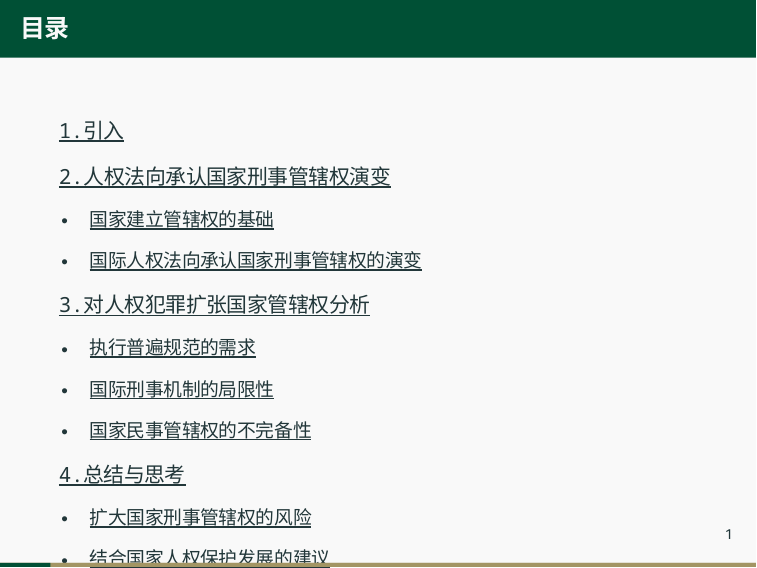

目录

1.引入
2.人权法向承认国家刑事管辖权演变
国家建立管辖权的基础
国际人权法向承认国家刑事管辖权的演变
3.对人权犯罪扩张国家管辖权分析
执行普遍规范的需求
国际刑事机制的局限性
国家民事管辖权的不完备性
4.总结与思考
扩大国家刑事管辖权的风险
结合国家人权保护发展的建议
1